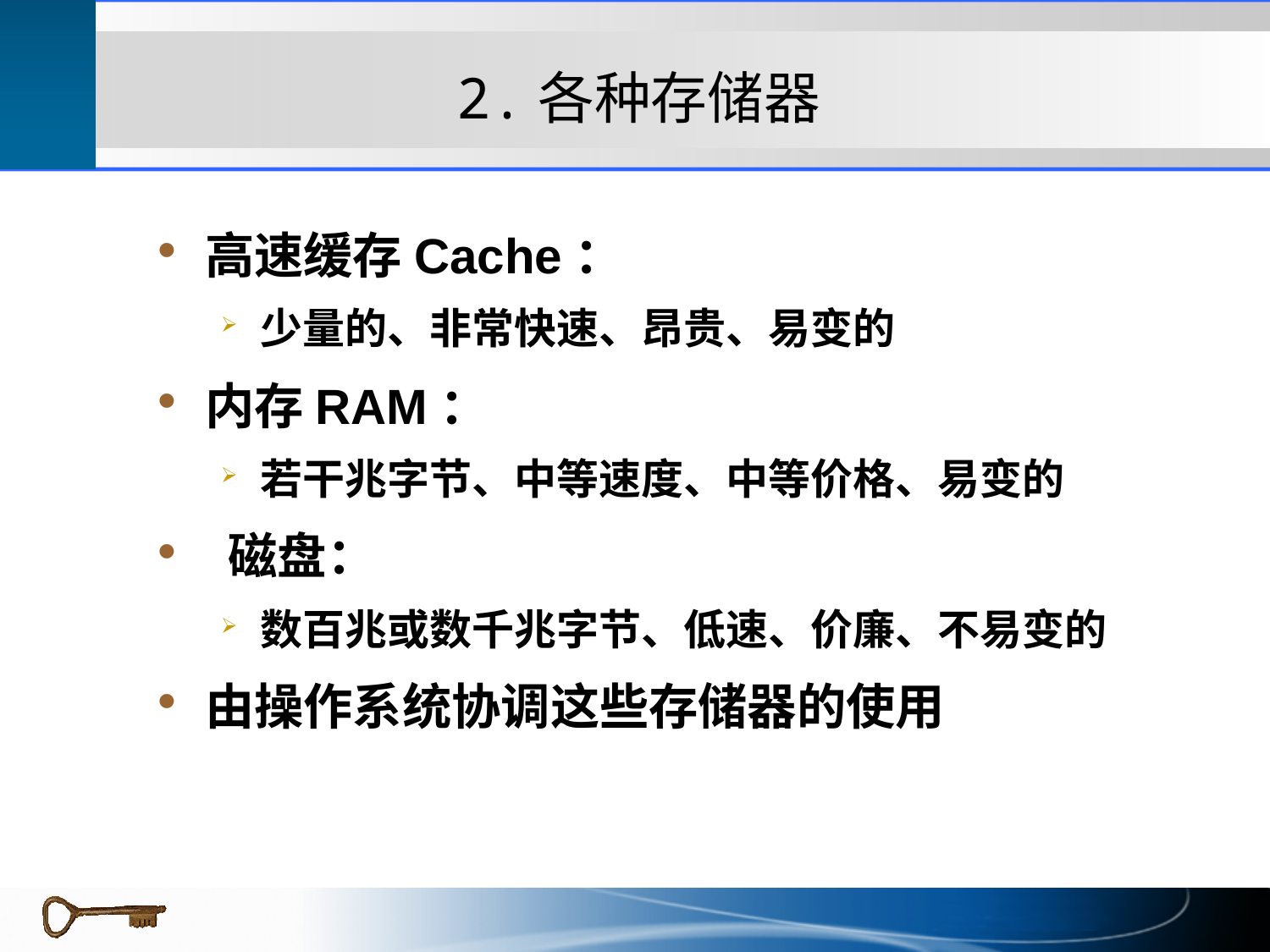

# 2.各种存储器
高速缓存Cache：
少量的、非常快速、昂贵、易变的
内存RAM：
若干兆字节、中等速度、中等价格、易变的
 磁盘：
数百兆或数千兆字节、低速、价廉、不易变的
由操作系统协调这些存储器的使用